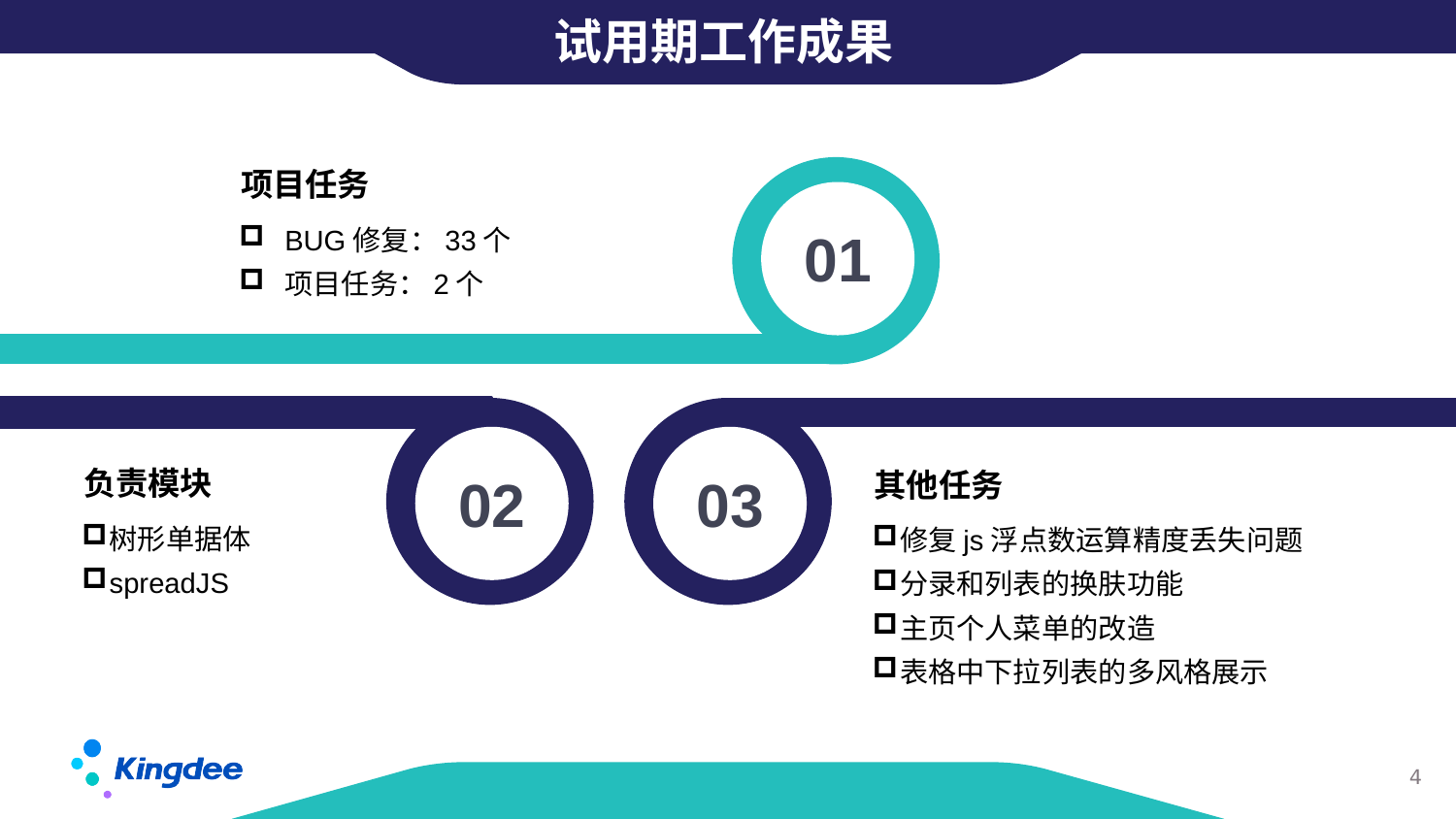

试用期工作成果

01
项目任务
BUG修复：33个
项目任务：2个

02

03

负责模块
其他任务
树形单据体
spreadJS
修复js浮点数运算精度丢失问题
分录和列表的换肤功能
主页个人菜单的改造
表格中下拉列表的多风格展示